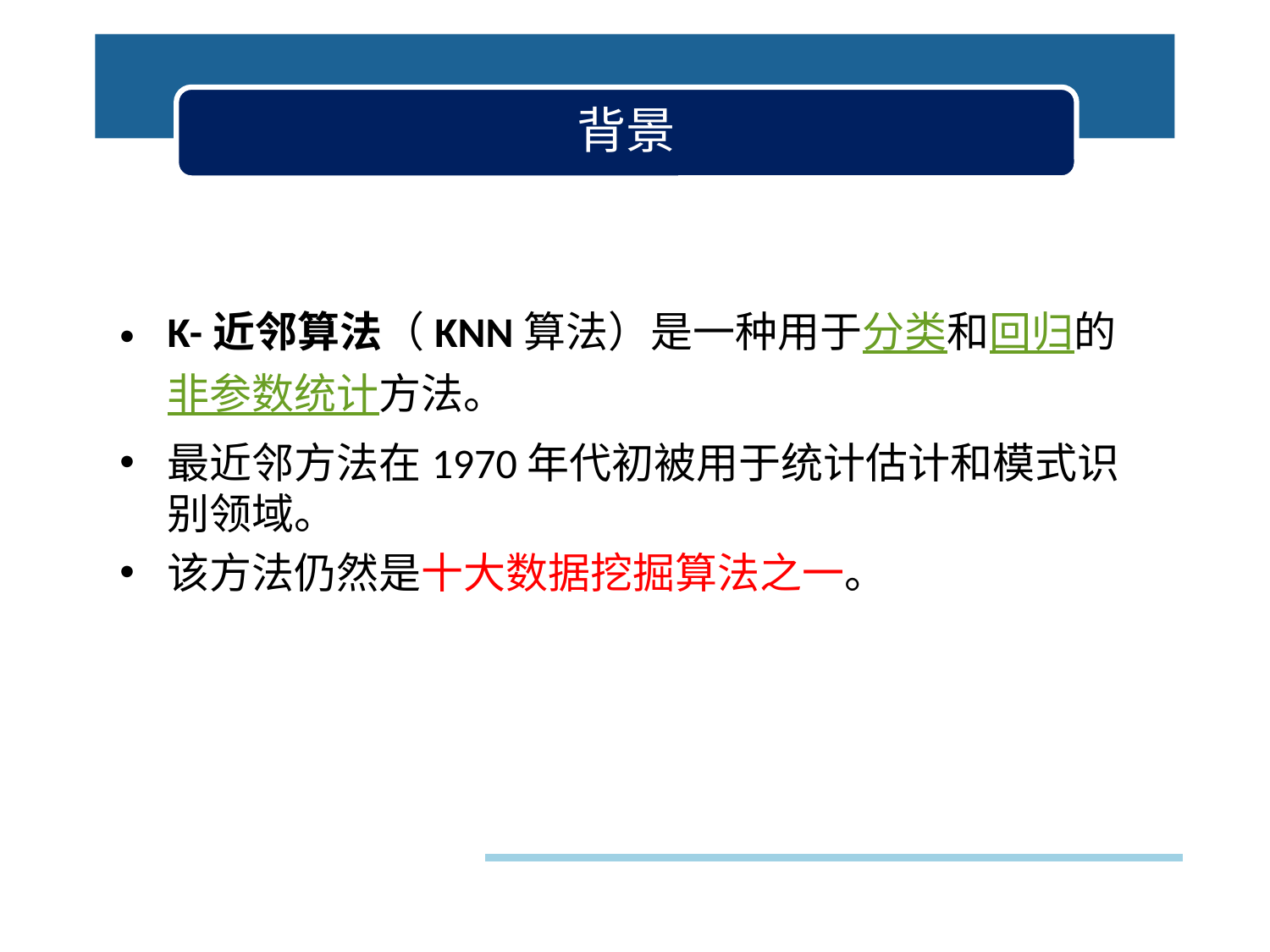

# 背景
K-近邻算法（KNN算法）是一种用于分类和回归的非参数统计方法。
最近邻方法在1970年代初被用于统计估计和模式识别领域。
该方法仍然是十大数据挖掘算法之一。